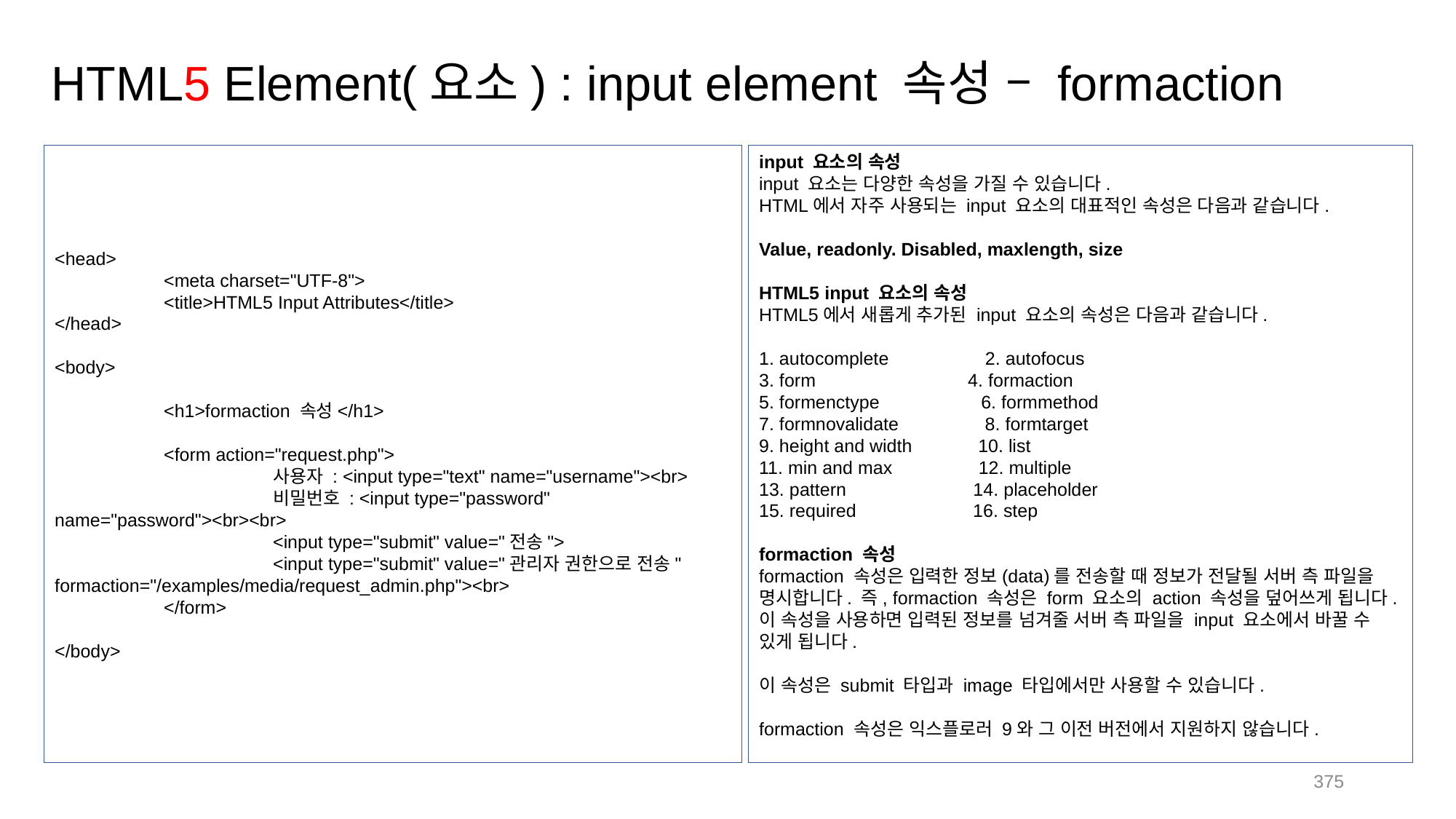

# HTML5 Element(요소) : input element 속성 – formaction
<head>
	<meta charset="UTF-8">
	<title>HTML5 Input Attributes</title>
</head>

<body>

	<h1>formaction 속성</h1>

	<form action="request.php">
		사용자 : <input type="text" name="username"><br>
		비밀번호 : <input type="password" name="password"><br><br>
		<input type="submit" value="전송">
		<input type="submit" value="관리자 권한으로 전송" formaction="/examples/media/request_admin.php"><br>
	</form>

</body>
input 요소의 속성
input 요소는 다양한 속성을 가질 수 있습니다.
HTML에서 자주 사용되는 input 요소의 대표적인 속성은 다음과 같습니다.

Value, readonly. Disabled, maxlength, size

HTML5 input 요소의 속성
HTML5에서 새롭게 추가된 input 요소의 속성은 다음과 같습니다.

1. autocomplete                   2. autofocus
3. form                              4. formaction
5. formenctype                    6. formmethod
7. formnovalidate                 8. formtarget
9. height and width             10. list
11. min and max                 12. multiple
13. pattern                         14. placeholder
15. required                       16. step

formaction 속성
formaction 속성은 입력한 정보(data)를 전송할 때 정보가 전달될 서버 측 파일을 명시합니다. 즉, formaction 속성은 form 요소의 action 속성을 덮어쓰게 됩니다. 이 속성을 사용하면 입력된 정보를 넘겨줄 서버 측 파일을 input 요소에서 바꿀 수 있게 됩니다.

이 속성은 submit 타입과 image 타입에서만 사용할 수 있습니다.

formaction 속성은 익스플로러 9와 그 이전 버전에서 지원하지 않습니다.
375